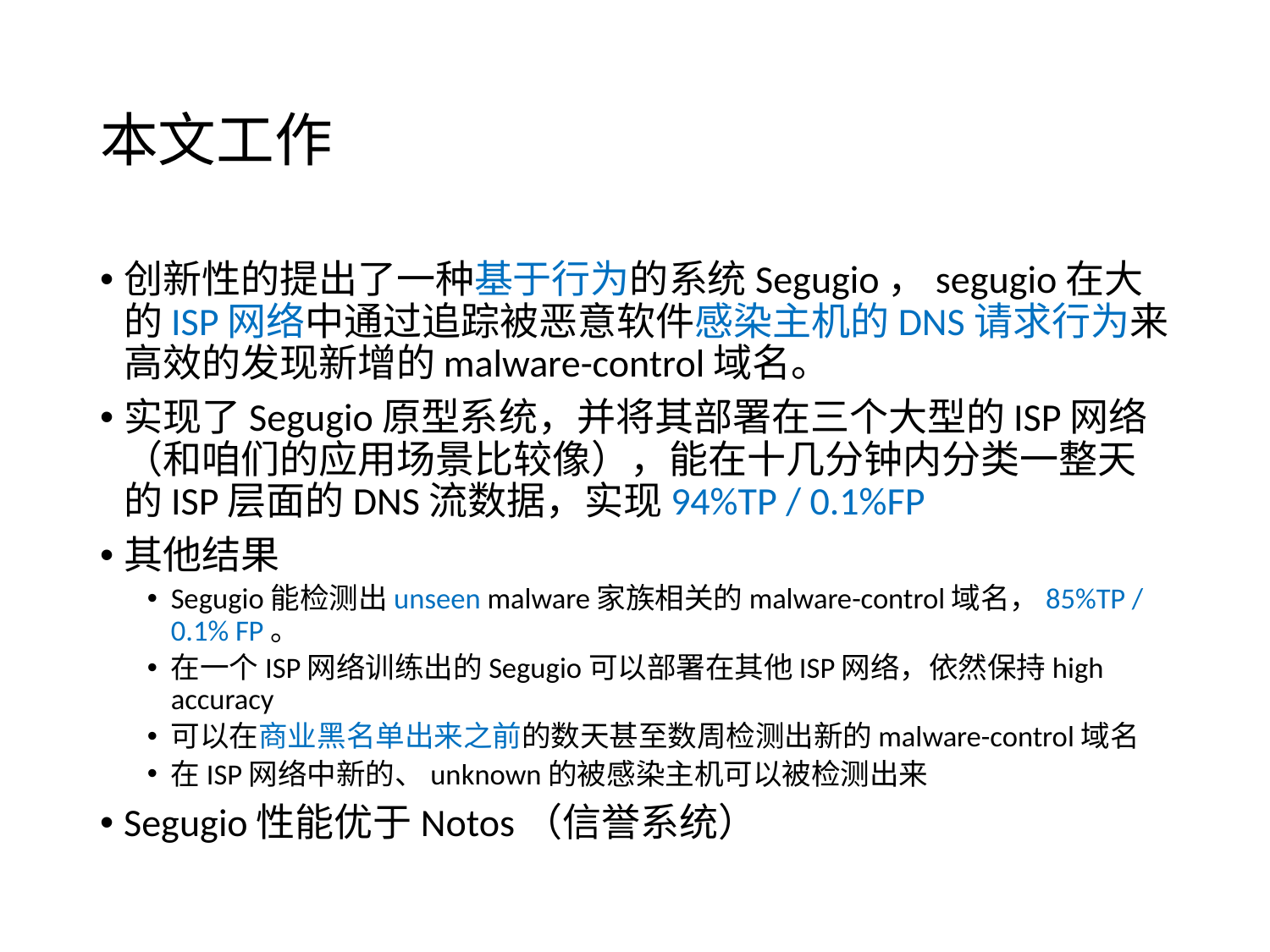

# 本文工作
创新性的提出了一种基于行为的系统Segugio，segugio在大的ISP网络中通过追踪被恶意软件感染主机的DNS请求行为来高效的发现新增的malware-control域名。
实现了Segugio原型系统，并将其部署在三个大型的ISP网络（和咱们的应用场景比较像），能在十几分钟内分类一整天的ISP层面的DNS流数据，实现94%TP / 0.1%FP
其他结果
Segugio能检测出unseen malware家族相关的malware-control域名，85%TP / 0.1% FP。
在一个ISP网络训练出的Segugio可以部署在其他ISP网络，依然保持high accuracy
可以在商业黑名单出来之前的数天甚至数周检测出新的malware-control域名
在ISP网络中新的、unknown的被感染主机可以被检测出来
Segugio性能优于Notos（信誉系统）